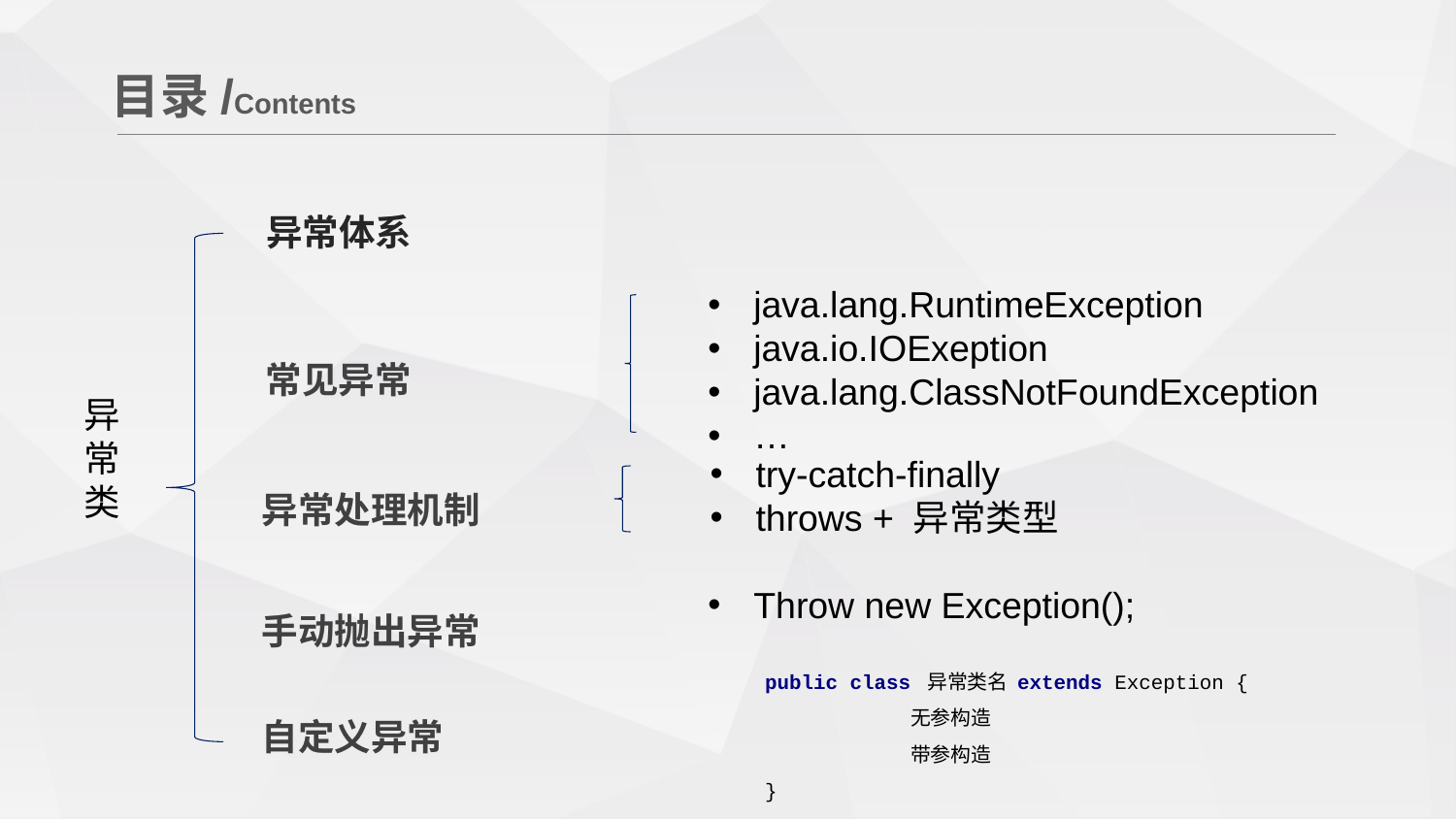

目录/Contents
异常体系

java.lang.RuntimeException
java.io.IOExeption
java.lang.ClassNotFoundException
…

常见异常
异常类
try-catch-finally
throws + 异常类型

异常处理机制
Throw new Exception();
手动抛出异常
public class 异常类名 extends Exception {
	无参构造
	带参构造
}
自定义异常